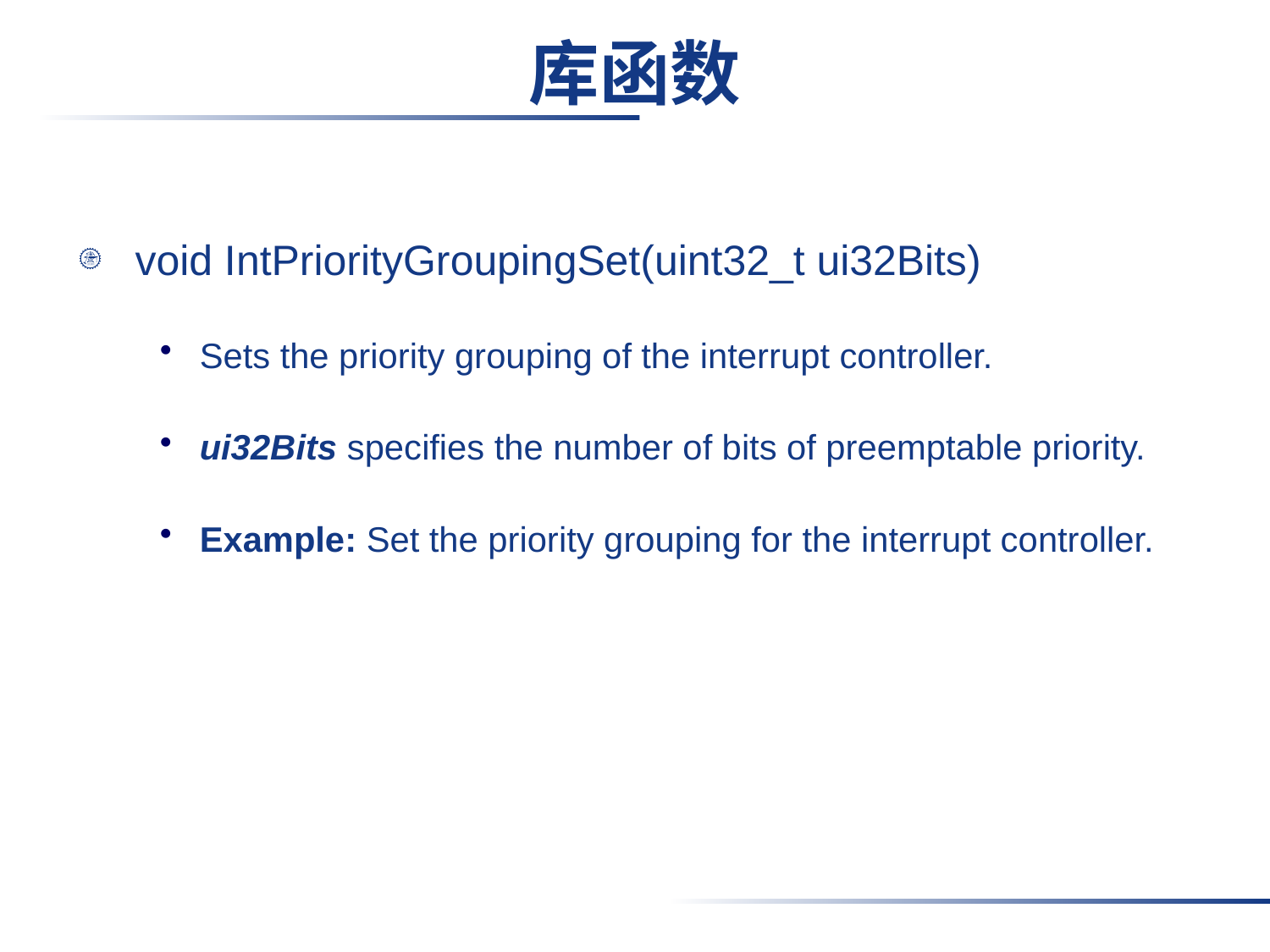

# 库函数
void IntPriorityGroupingSet(uint32_t ui32Bits)
Sets the priority grouping of the interrupt controller.
ui32Bits specifies the number of bits of preemptable priority.
Example: Set the priority grouping for the interrupt controller.